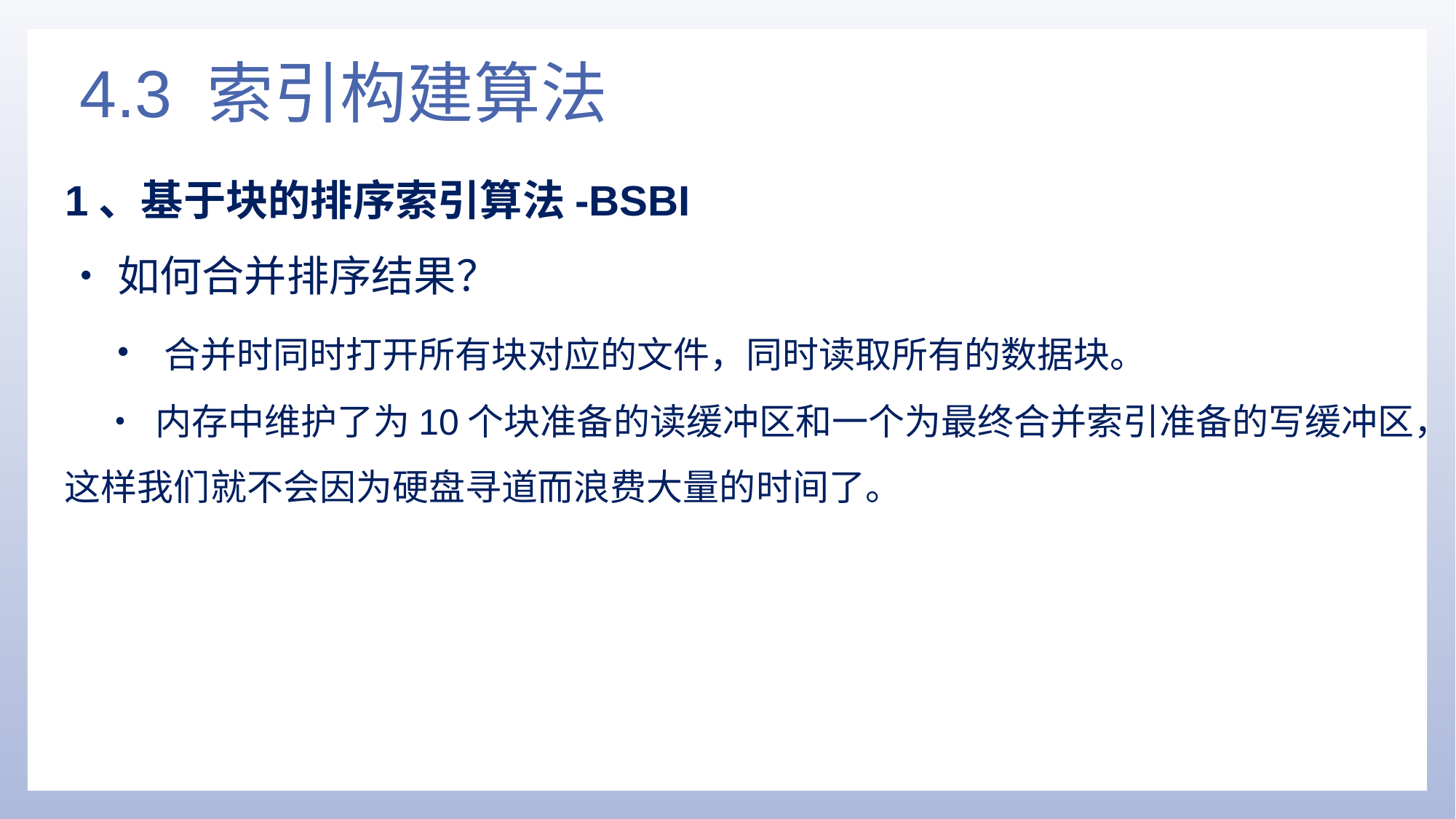

# 4.3 索引构建算法
1、基于块的排序索引算法-BSBI
•如何合并排序结果？
• 合并时同时打开所有块对应的文件，同时读取所有的数据块。
• 内存中维护了为10个块准备的读缓冲区和一个为最终合并索引准备的写缓冲区，这样我们就不会因为硬盘寻道而浪费大量的时间了。